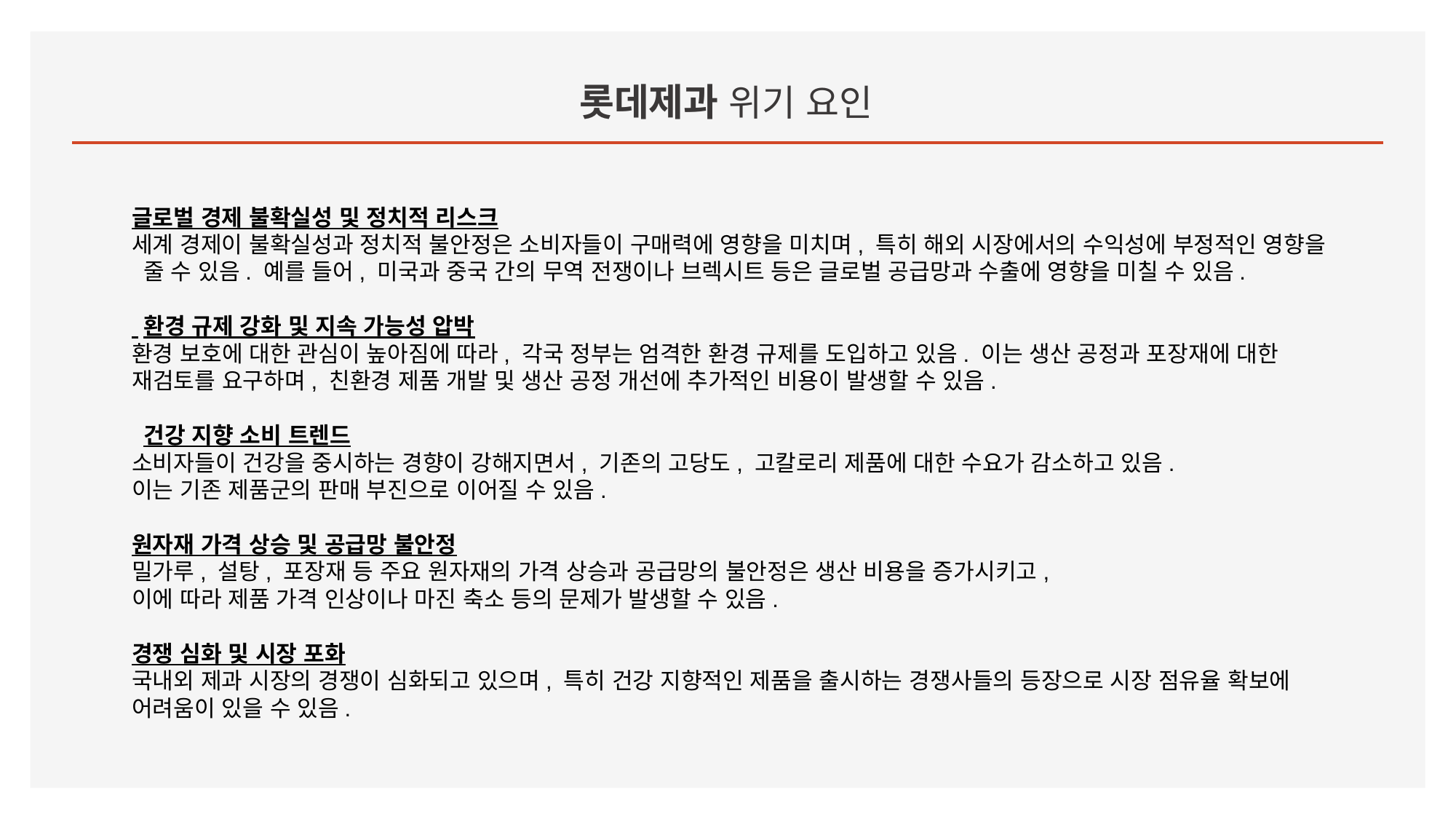

# 롯데제과 위기 요인
글로벌 경제 불확실성 및 정치적 리스크
세계 경제이 불확실성과 정치적 불안정은 소비자들이 구매력에 영향을 미치며, 특히 해외 시장에서의 수익성에 부정적인 영향을
 줄 수 있음. 예를 들어, 미국과 중국 간의 무역 전쟁이나 브렉시트 등은 글로벌 공급망과 수출에 영향을 미칠 수 있음.

 환경 규제 강화 및 지속 가능성 압박
환경 보호에 대한 관심이 높아짐에 따라, 각국 정부는 엄격한 환경 규제를 도입하고 있음. 이는 생산 공정과 포장재에 대한
재검토를 요구하며, 친환경 제품 개발 및 생산 공정 개선에 추가적인 비용이 발생할 수 있음.

 건강 지향 소비 트렌드
소비자들이 건강을 중시하는 경향이 강해지면서, 기존의 고당도, 고칼로리 제품에 대한 수요가 감소하고 있음.
이는 기존 제품군의 판매 부진으로 이어질 수 있음.

원자재 가격 상승 및 공급망 불안정
밀가루, 설탕, 포장재 등 주요 원자재의 가격 상승과 공급망의 불안정은 생산 비용을 증가시키고,
이에 따라 제품 가격 인상이나 마진 축소 등의 문제가 발생할 수 있음.

경쟁 심화 및 시장 포화
국내외 제과 시장의 경쟁이 심화되고 있으며, 특히 건강 지향적인 제품을 출시하는 경쟁사들의 등장으로 시장 점유율 확보에
어려움이 있을 수 있음.